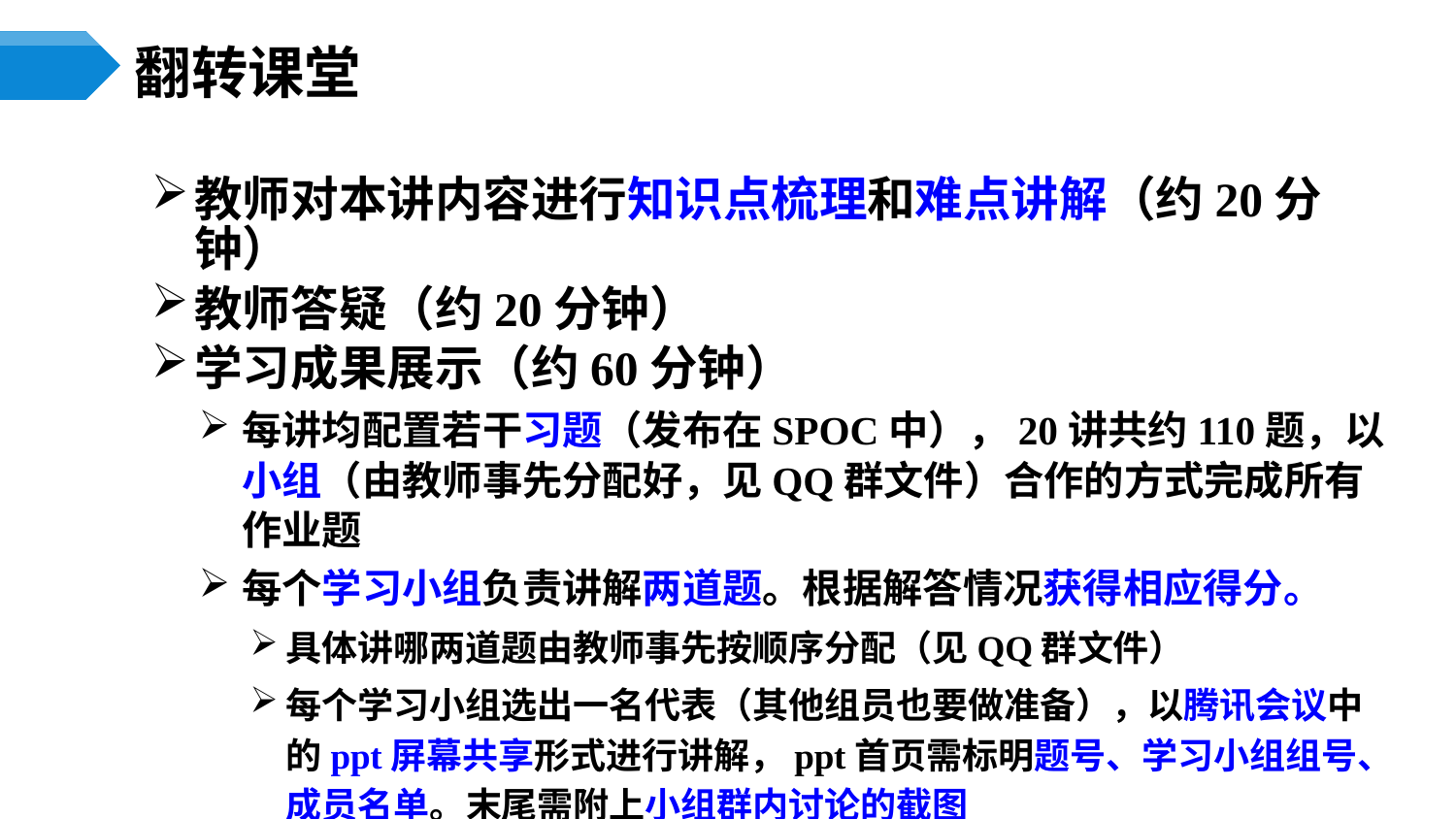

# 翻转课堂
教师对本讲内容进行知识点梳理和难点讲解（约20分钟）
教师答疑（约20分钟）
学习成果展示（约60分钟）
每讲均配置若干习题（发布在SPOC中），20讲共约110题，以小组（由教师事先分配好，见QQ群文件）合作的方式完成所有作业题
每个学习小组负责讲解两道题。根据解答情况获得相应得分。
具体讲哪两道题由教师事先按顺序分配（见QQ群文件）
每个学习小组选出一名代表（其他组员也要做准备），以腾讯会议中的ppt屏幕共享形式进行讲解，ppt首页需标明题号、学习小组组号、成员名单。末尾需附上小组群内讨论的截图